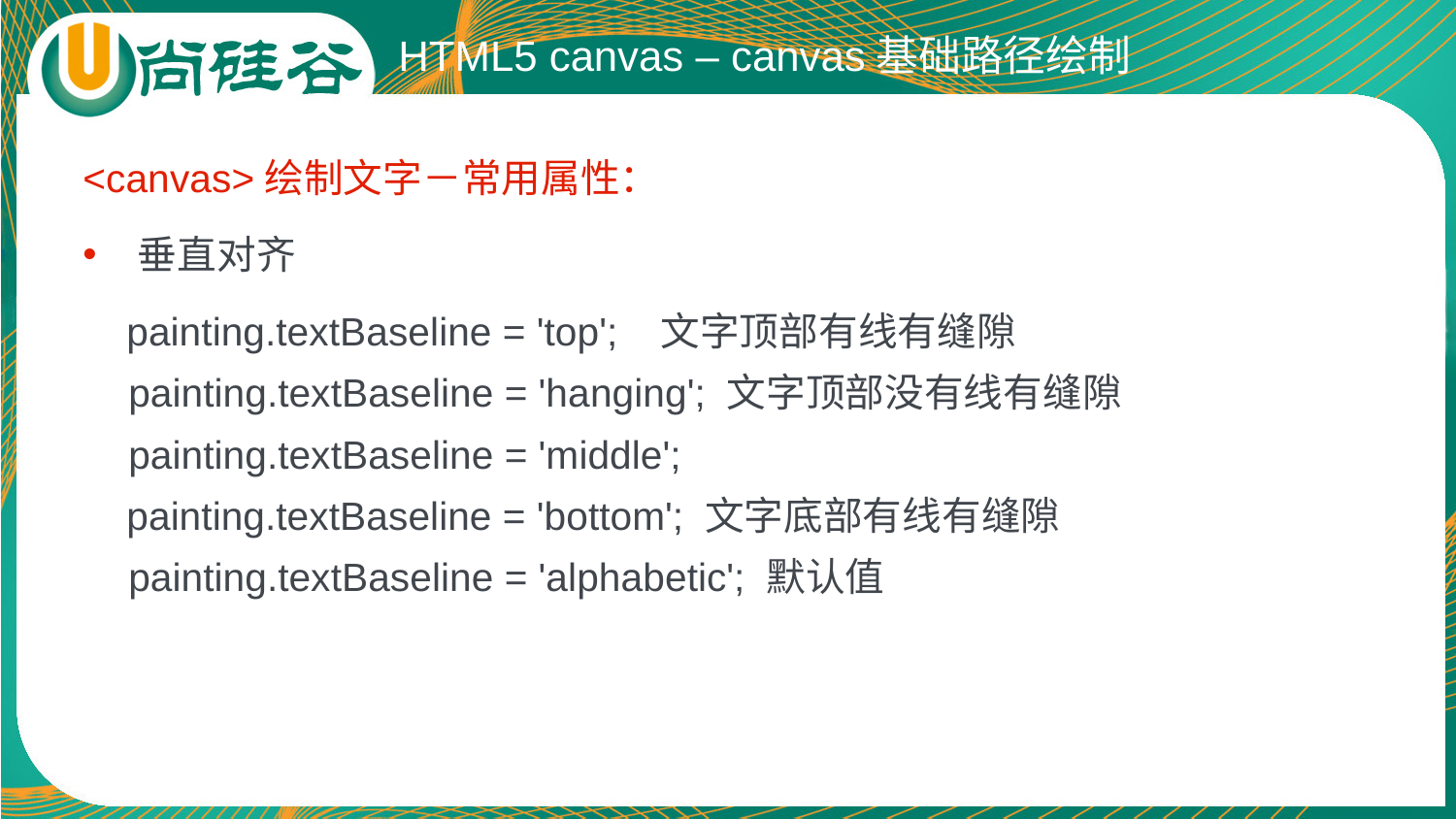

# HTML5 canvas – canvas基础路径绘制
<canvas>绘制文字－常用属性：
垂直对齐
    painting.textBaseline = 'top';   文字顶部有线有缝隙
    painting.textBaseline = 'hanging'; 文字顶部没有线有缝隙
    painting.textBaseline = 'middle';
    painting.textBaseline = 'bottom'; 文字底部有线有缝隙
    painting.textBaseline = 'alphabetic'; 默认值